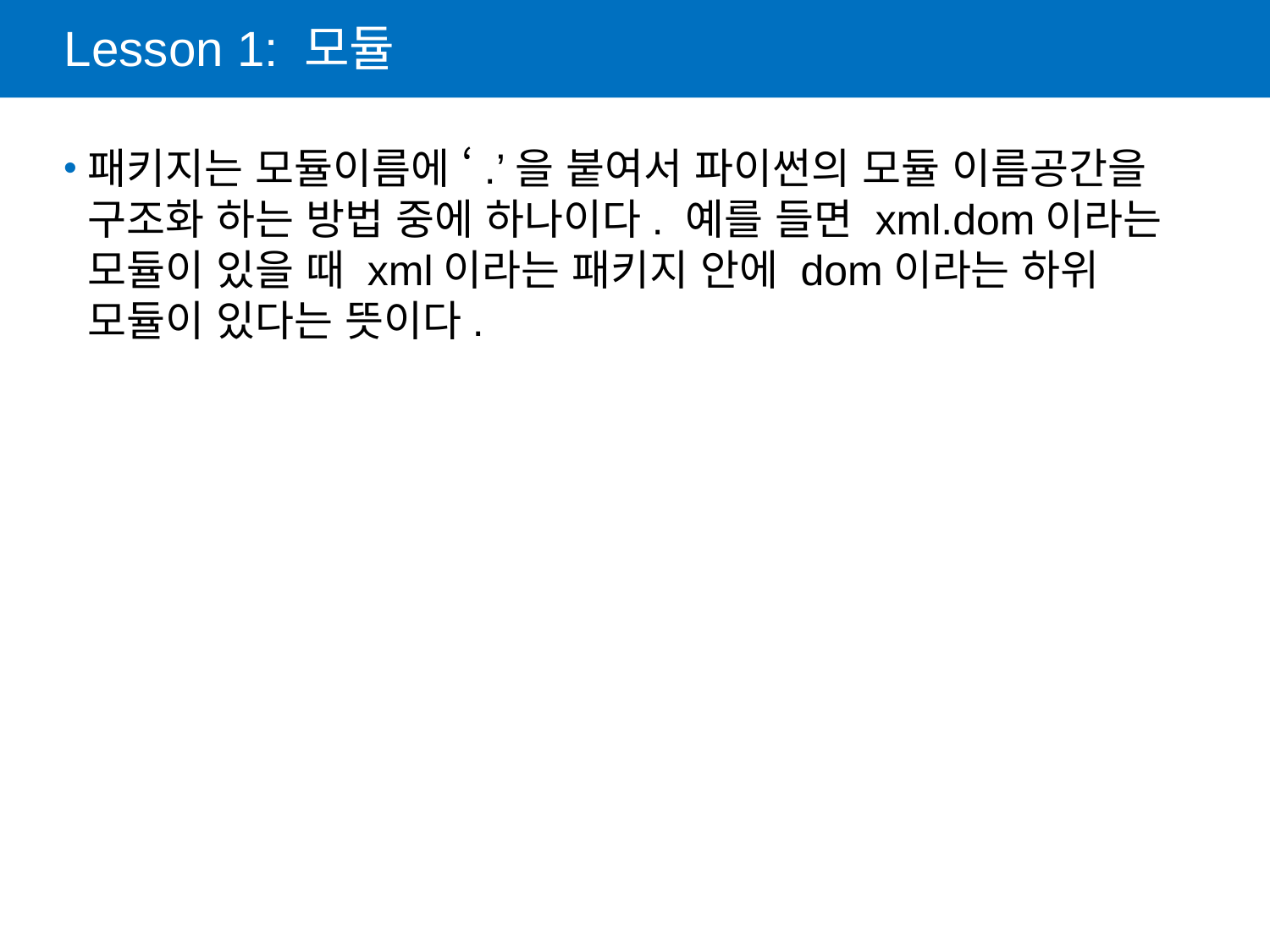

# Lesson 1: 모듈
패키지는 모듈이름에 ‘.’을 붙여서 파이썬의 모듈 이름공간을 구조화 하는 방법 중에 하나이다. 예를 들면 xml.dom이라는 모듈이 있을 때 xml이라는 패키지 안에 dom이라는 하위 모듈이 있다는 뜻이다.